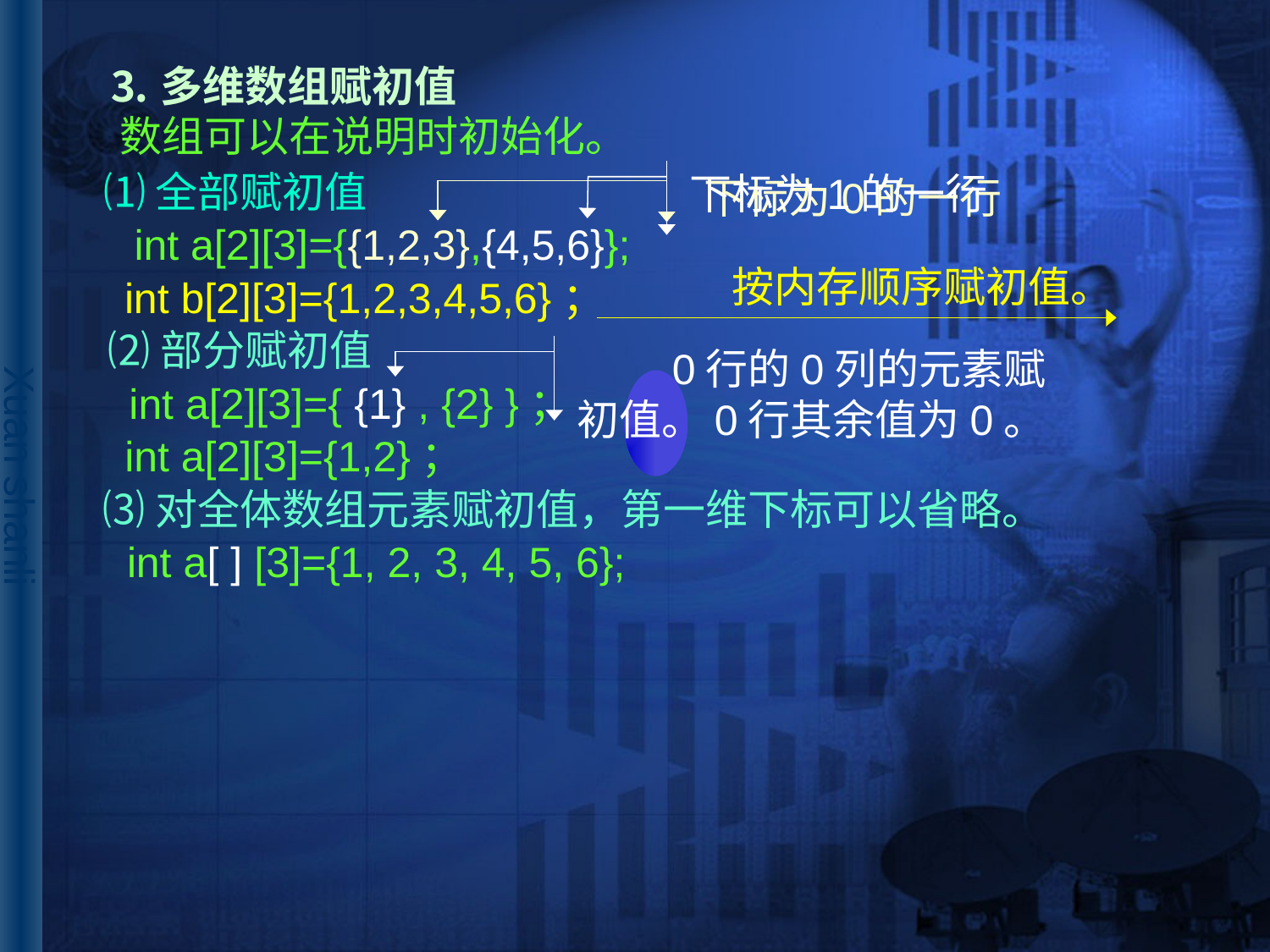

# ⒊多维数组赋初值
数组可以在说明时初始化。
⑴全部赋初值
下标为1的一行
下标为0的一行
int a[2][3]={{1,2,3},{4,5,6}};
按内存顺序赋初值。
int b[2][3]={1,2,3,4,5,6}；
⑵部分赋初值
        0行的0列的元素赋初值。0行其余值为0。
int a[2][3]={ {1} , {2} }；
int a[2][3]={1,2}；
⑶对全体数组元素赋初值，第一维下标可以省略。
int a[ ] [3]={1, 2, 3, 4, 5, 6};